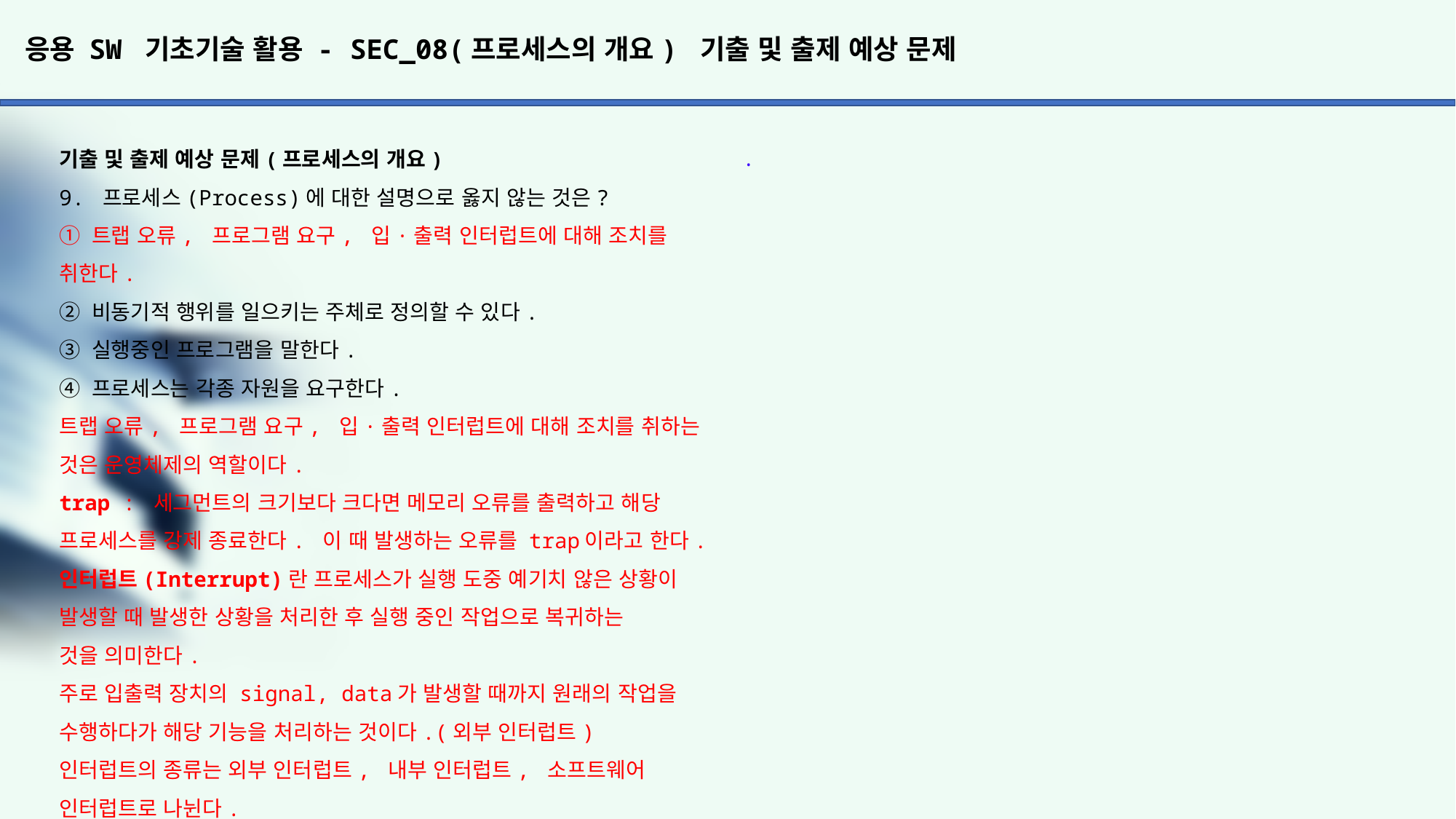

# 응용 SW 기초기술 활용 - SEC_08(프로세스의 개요) 기출 및 출제 예상 문제
.
기출 및 출제 예상 문제(프로세스의 개요)
9. 프로세스(Process)에 대한 설명으로 옳지 않는 것은?
① 트랩 오류, 프로그램 요구, 입·출력 인터럽트에 대해 조치를 취한다.
② 비동기적 행위를 일으키는 주체로 정의할 수 있다.
③ 실행중인 프로그램을 말한다.
④ 프로세스는 각종 자원을 요구한다.
트랩 오류, 프로그램 요구, 입·출력 인터럽트에 대해 조치를 취하는 것은 운영체제의 역할이다.
trap : 세그먼트의 크기보다 크다면 메모리 오류를 출력하고 해당 프로세스를 강제 종료한다. 이 때 발생하는 오류를 trap이라고 한다.
인터럽트(Interrupt)란 프로세스가 실행 도중 예기치 않은 상황이
발생할 때 발생한 상황을 처리한 후 실행 중인 작업으로 복귀하는
것을 의미한다.
주로 입출력 장치의 signal, data가 발생할 때까지 원래의 작업을
수행하다가 해당 기능을 처리하는 것이다.(외부 인터럽트)
인터럽트의 종류는 외부 인터럽트, 내부 인터럽트, 소프트웨어 인터럽트로 나뉜다.
비동기적 인터럽트 / 하드웨어 인터럽트
전원 이상, 기계 착오, 외부 신호, 입, 출력 등 프로세스 외부에서 발생하는 인터럽트
동기적 인터럽트 / 소프트웨어 인터럽트
프로세스 내부에서 잘못된 명령어, 데이터로 exception이 발생하는 것을 의미한다.
10. 스레드(Thread)에 대한 설명으로 옳지 않은 것은?
① 프로세스 내부에 포함되는 스레드는 공통적으로 접근 가능한 기억장치를 통해 효율적으로 통신한다.
② 다중 스레드 개념을 도입하면 자원의 중복 할당을 방지하고 훨씬 작은 자원만으로도 작업을 처리할 수 있다.
③ 하나의 프로세스를 구성하고 있는 여러 스레드들은 공통적인 제어 흐름을 가지며, 각종 레지스터 및 스택 공간들은 모든 스레드들이 공유한다.
④ 하나의 프로세스를 여러 개의 스레드로 생성하여 병행성을 증진시킬 수 있다.
스레드는 독립된 제어 흐름을 갖고, 고유의 레지스터와 스택을 사용한다.